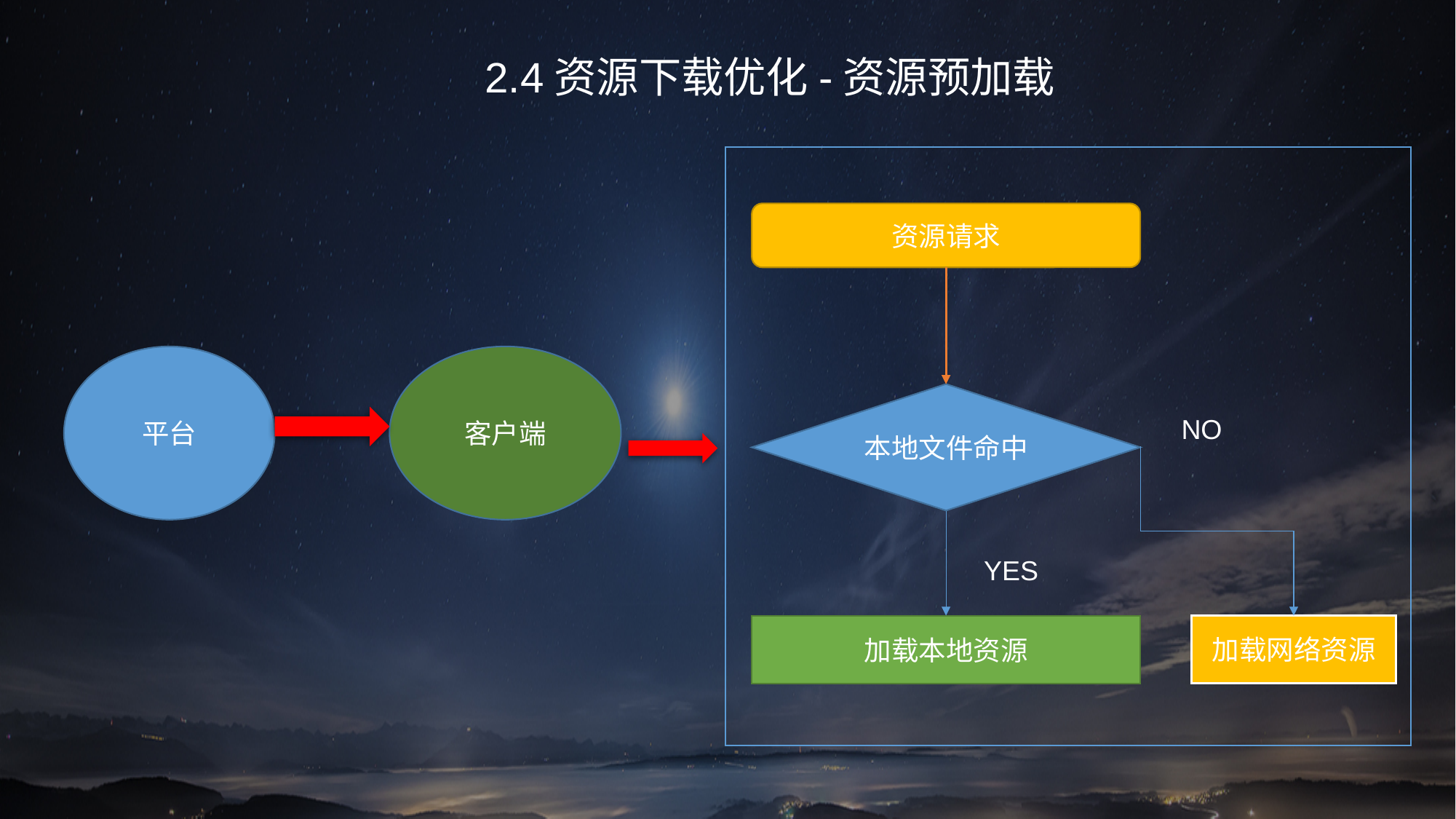

2.4资源下载优化-资源预加载

资源请求
平台
客户端
本地文件命中

NO

YES
加载网络资源
加载本地资源